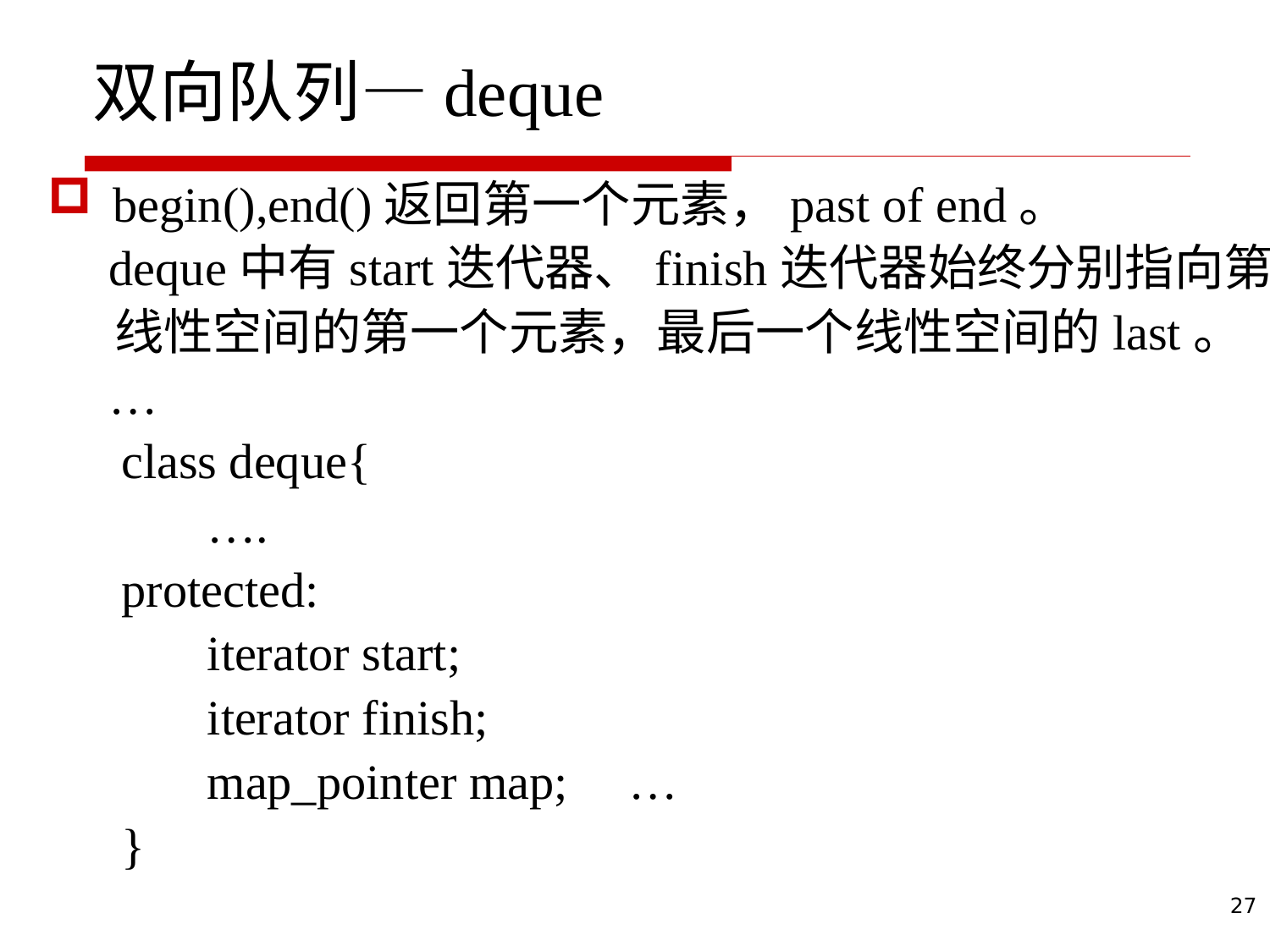

# 双向队列—deque
begin(),end()返回第一个元素，past of end。
     deque中有start迭代器、finish迭代器始终分别指向第一个
     线性空间的第一个元素，最后一个线性空间的last。
     …
      class deque{
             ….
      protected:
             iterator start;
             iterator finish;
             map_pointer map;     …
      }

27